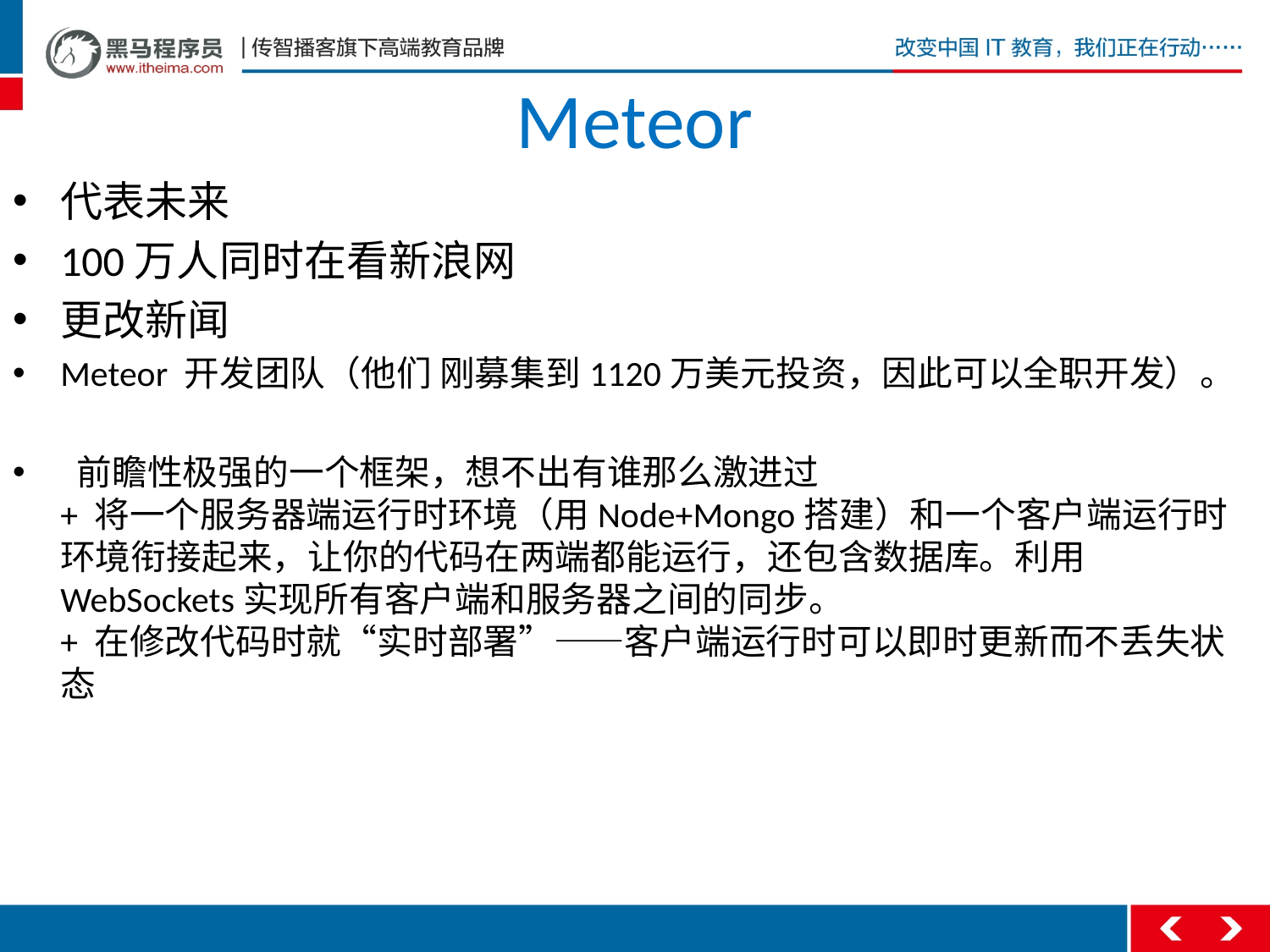

# Meteor
代表未来
100万人同时在看新浪网
更改新闻
Meteor 开发团队（他们 刚募集到1120万美元投资，因此可以全职开发）。

 前瞻性极强的一个框架，想不出有谁那么激进过
+ 将一个服务器端运行时环境（用Node+Mongo搭建）和一个客户端运行时环境衔接起来，让你的代码在两端都能运行，还包含数据库。利用WebSockets实现所有客户端和服务器之间的同步。
+ 在修改代码时就“实时部署”——客户端运行时可以即时更新而不丢失状态